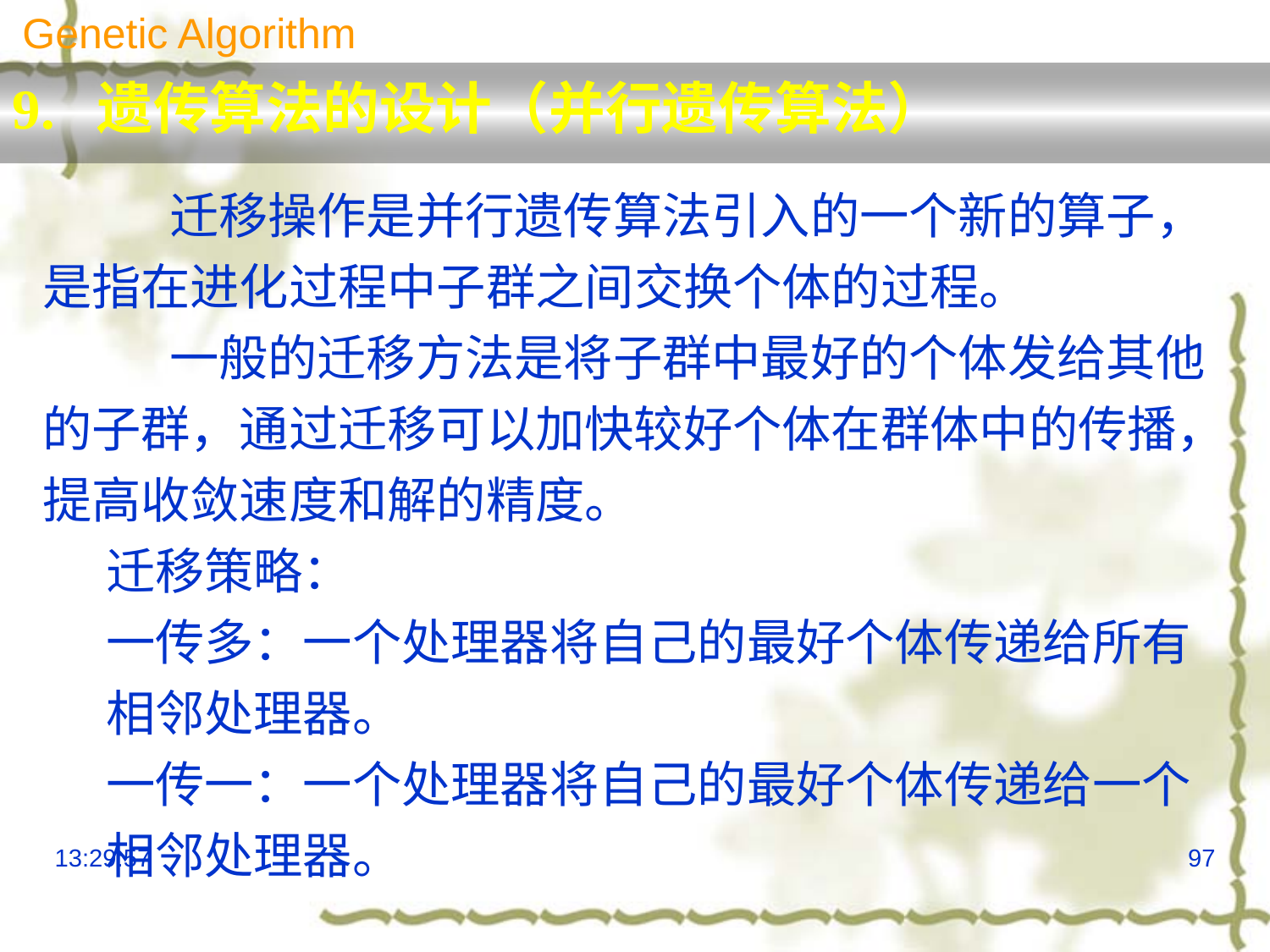

Genetic Algorithm
9.  遗传算法的设计（并行遗传算法）
	迁移操作是并行遗传算法引入的一个新的算子，是指在进化过程中子群之间交换个体的过程。
	一般的迁移方法是将子群中最好的个体发给其他的子群，通过迁移可以加快较好个体在群体中的传播，提高收敛速度和解的精度。
迁移策略：
一传多：一个处理器将自己的最好个体传递给所有相邻处理器。
一传一：一个处理器将自己的最好个体传递给一个相邻处理器。
13:29:57
97